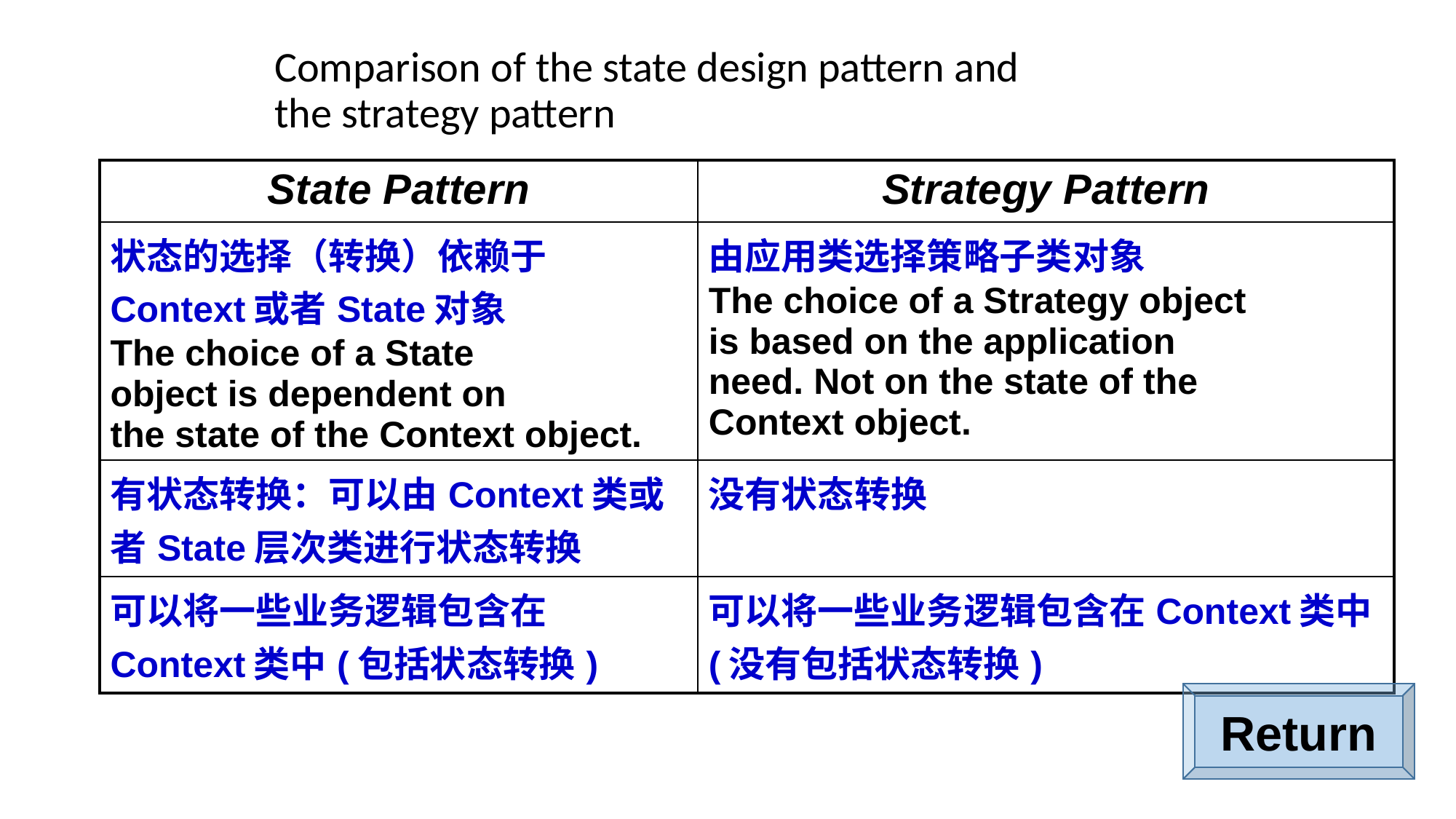

# Comparison of the state design pattern and the strategy pattern
| State Pattern | Strategy Pattern |
| --- | --- |
| 状态的选择（转换）依赖于Context或者State对象 The choice of a State object is dependent on the state of the Context object. | 由应用类选择策略子类对象 The choice of a Strategy object is based on the application need. Not on the state of the Context object. |
| 有状态转换：可以由Context类或者State层次类进行状态转换 | 没有状态转换 |
| 可以将一些业务逻辑包含在Context类中(包括状态转换) | 可以将一些业务逻辑包含在Context类中(没有包括状态转换) |
Return